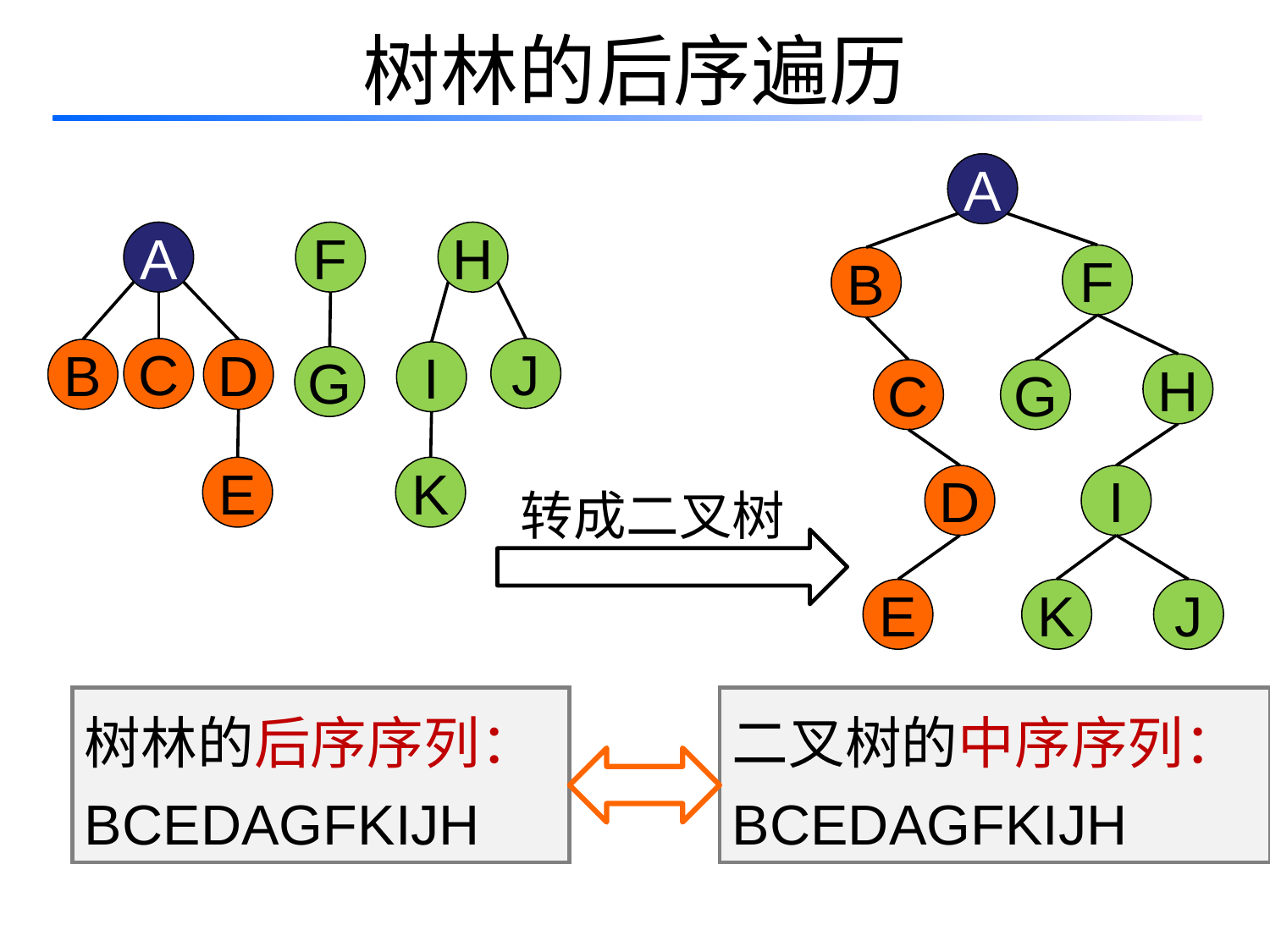

# 树林的后序遍历

A
A
F
H
F
B
C
J
B
D
I
G
H
C
G
E
K
D
I
转成二叉树

K
J
E
树林的后序序列：
BCEDAGFKIJH
二叉树的中序序列：
BCEDAGFKIJH